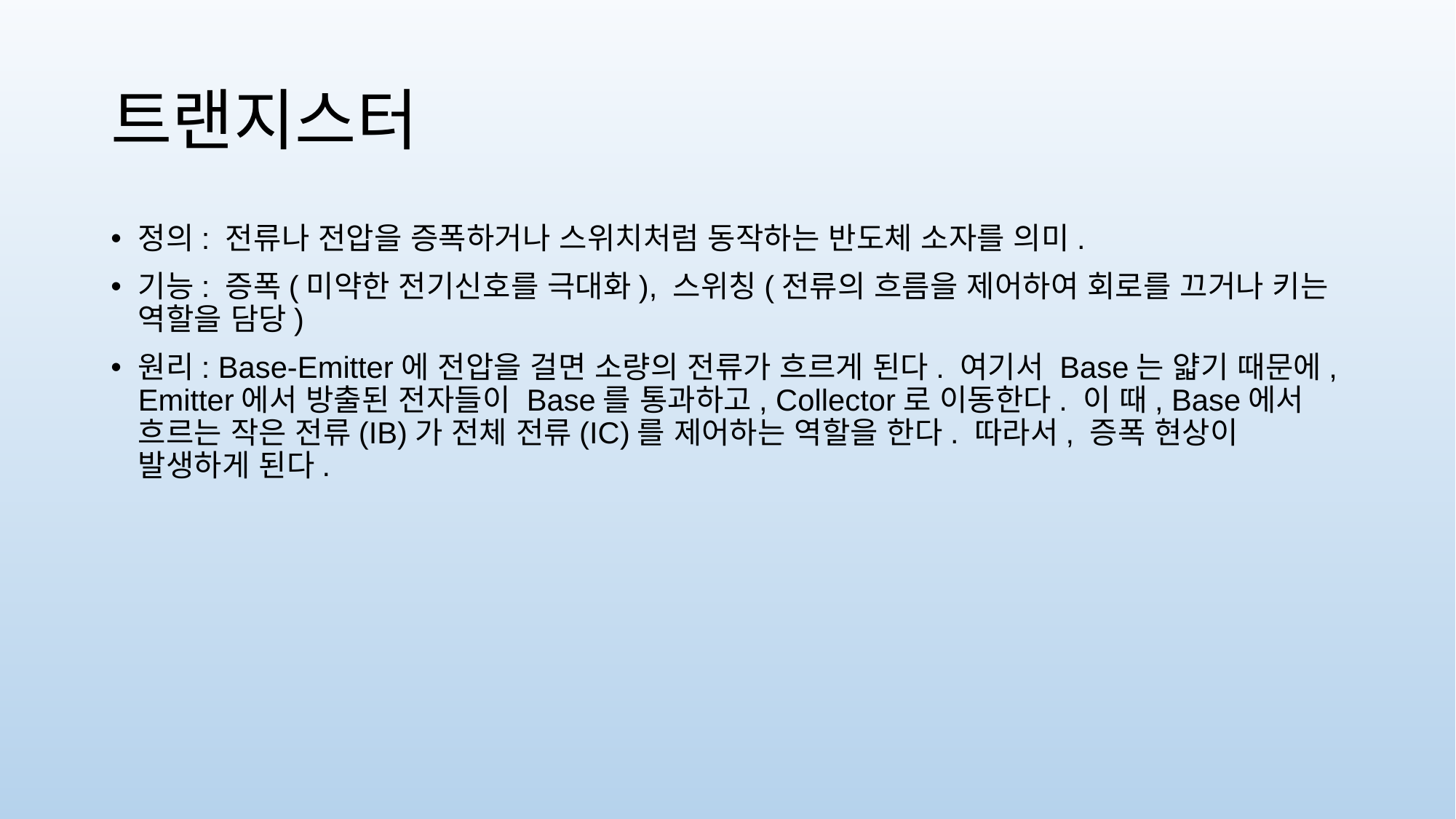

# 트랜지스터
정의: 전류나 전압을 증폭하거나 스위치처럼 동작하는 반도체 소자를 의미.
기능: 증폭(미약한 전기신호를 극대화), 스위칭(전류의 흐름을 제어하여 회로를 끄거나 키는 역할을 담당)
원리: Base-Emitter에 전압을 걸면 소량의 전류가 흐르게 된다. 여기서 Base는 얇기 때문에, Emitter에서 방출된 전자들이 Base를 통과하고, Collector로 이동한다. 이 때, Base에서 흐르는 작은 전류(IB)가 전체 전류(IC)를 제어하는 역할을 한다. 따라서, 증폭 현상이 발생하게 된다.